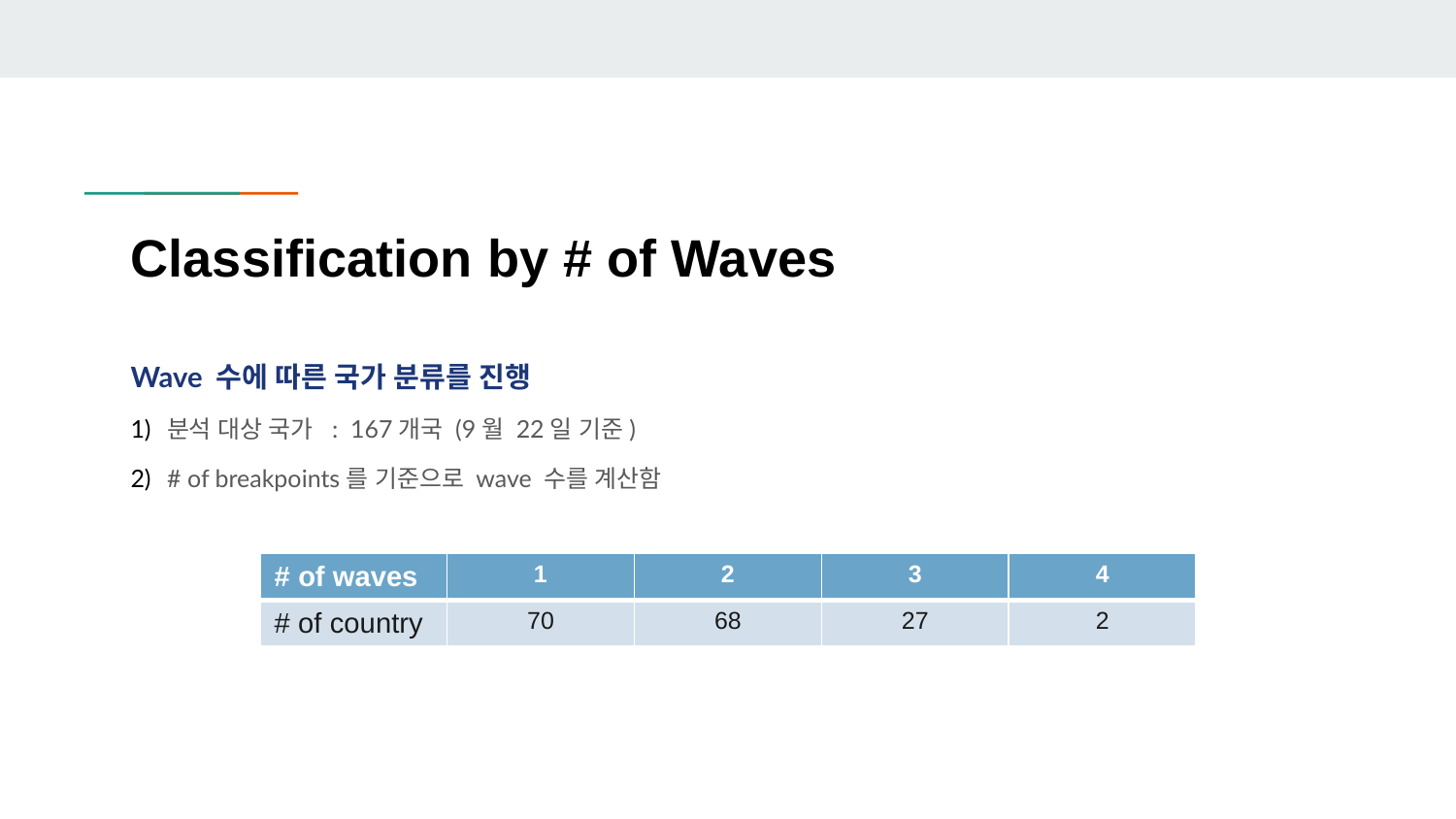

# Classification by # of Waves
Wave 수에 따른 국가 분류를 진행
분석 대상 국가  :  167개국 (9월 22일 기준)
# of breakpoints를 기준으로 wave 수를 계산함
| # of waves | 1 | 2 | 3 | 4 |
| --- | --- | --- | --- | --- |
| # of country | 70 | 68 | 27 | 2 |